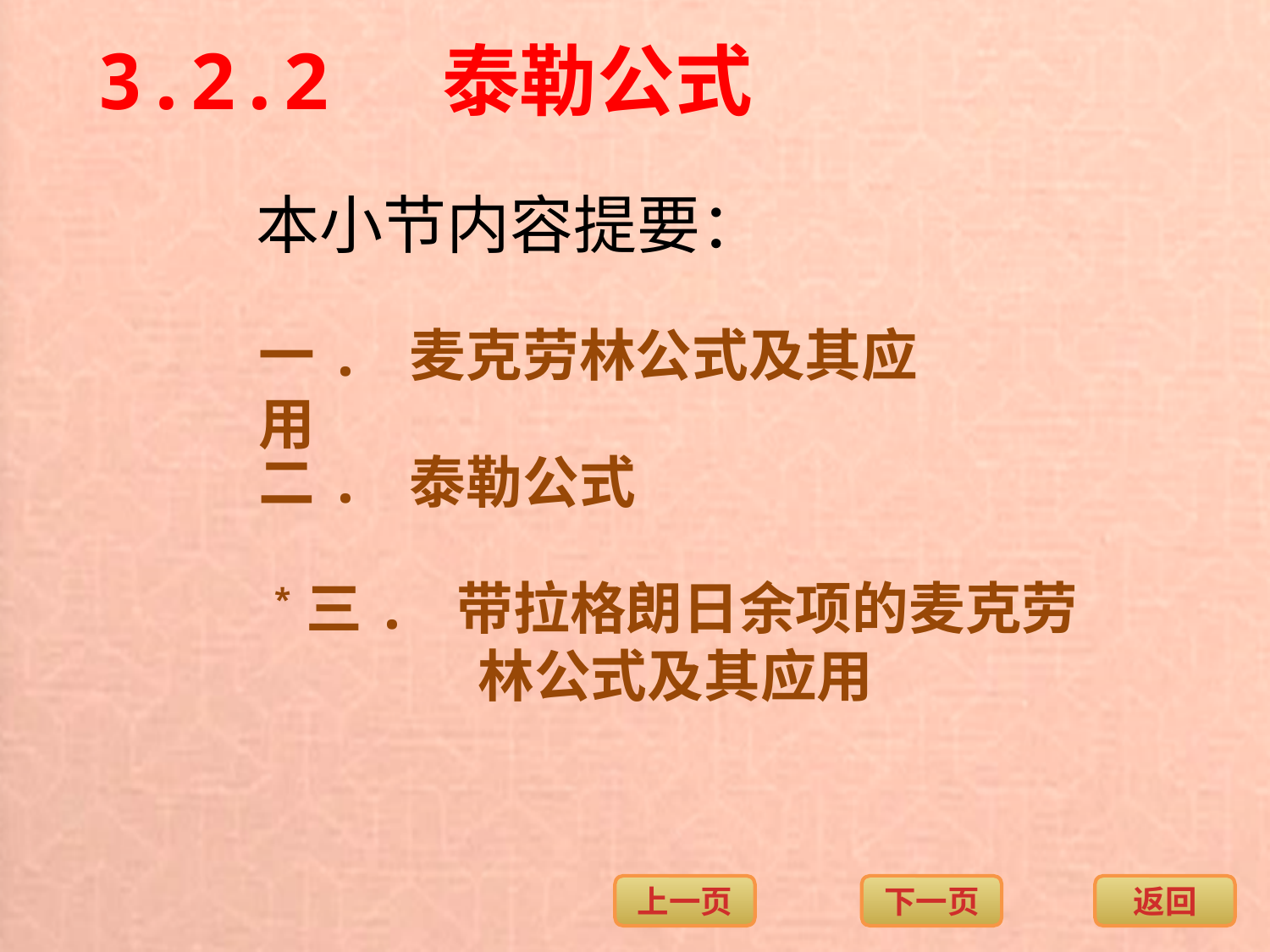

3.2.2  泰勒公式
本小节内容提要：
一. 麦克劳林公式及其应用
二. 泰勒公式
*三. 带拉格朗日余项的麦克劳林公式及其应用